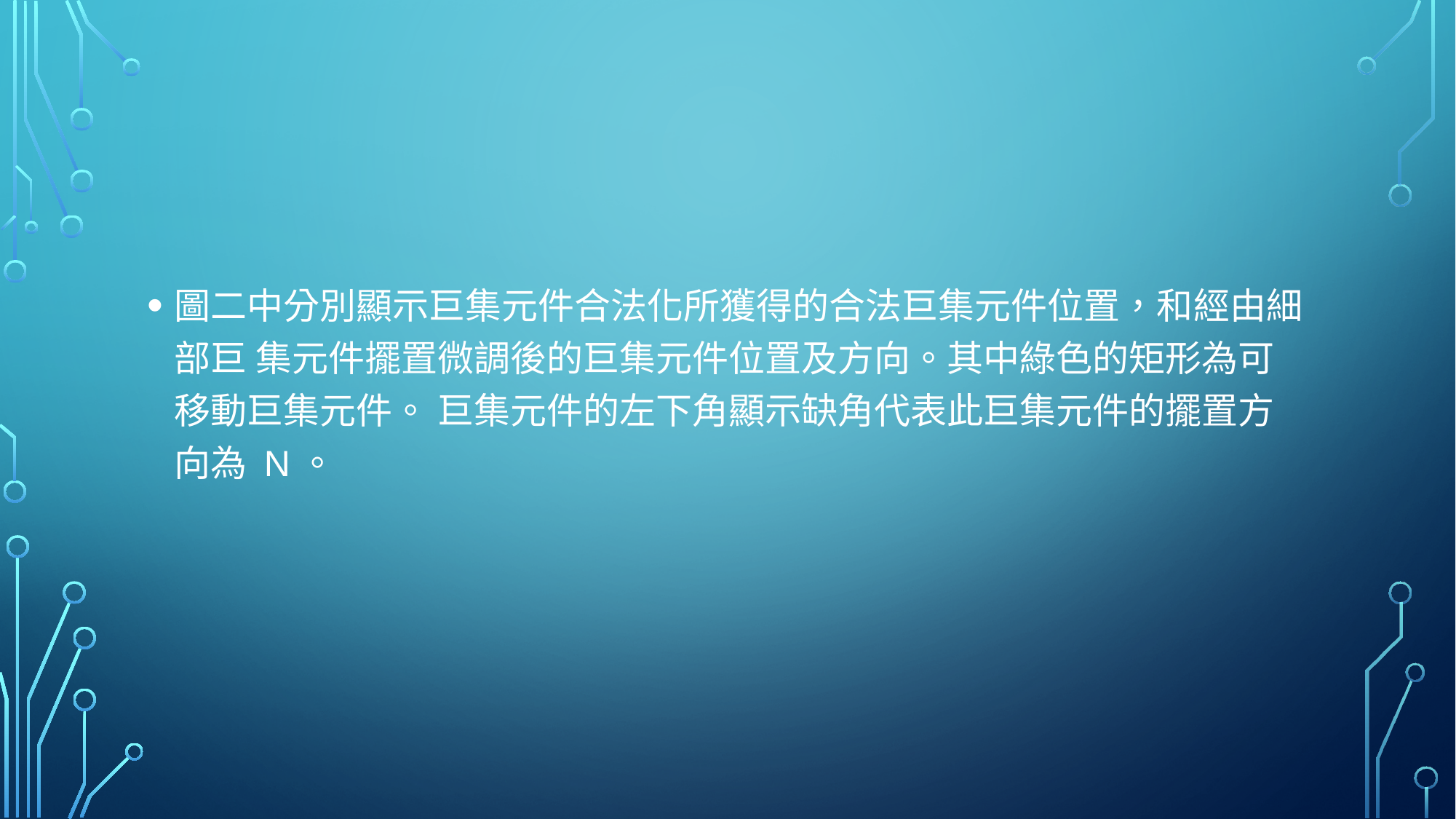

#
圖二中分別顯示巨集元件合法化所獲得的合法巨集元件位置，和經由細部巨 集元件擺置微調後的巨集元件位置及方向。其中綠色的矩形為可移動巨集元件。 巨集元件的左下角顯示缺角代表此巨集元件的擺置方向為 N。